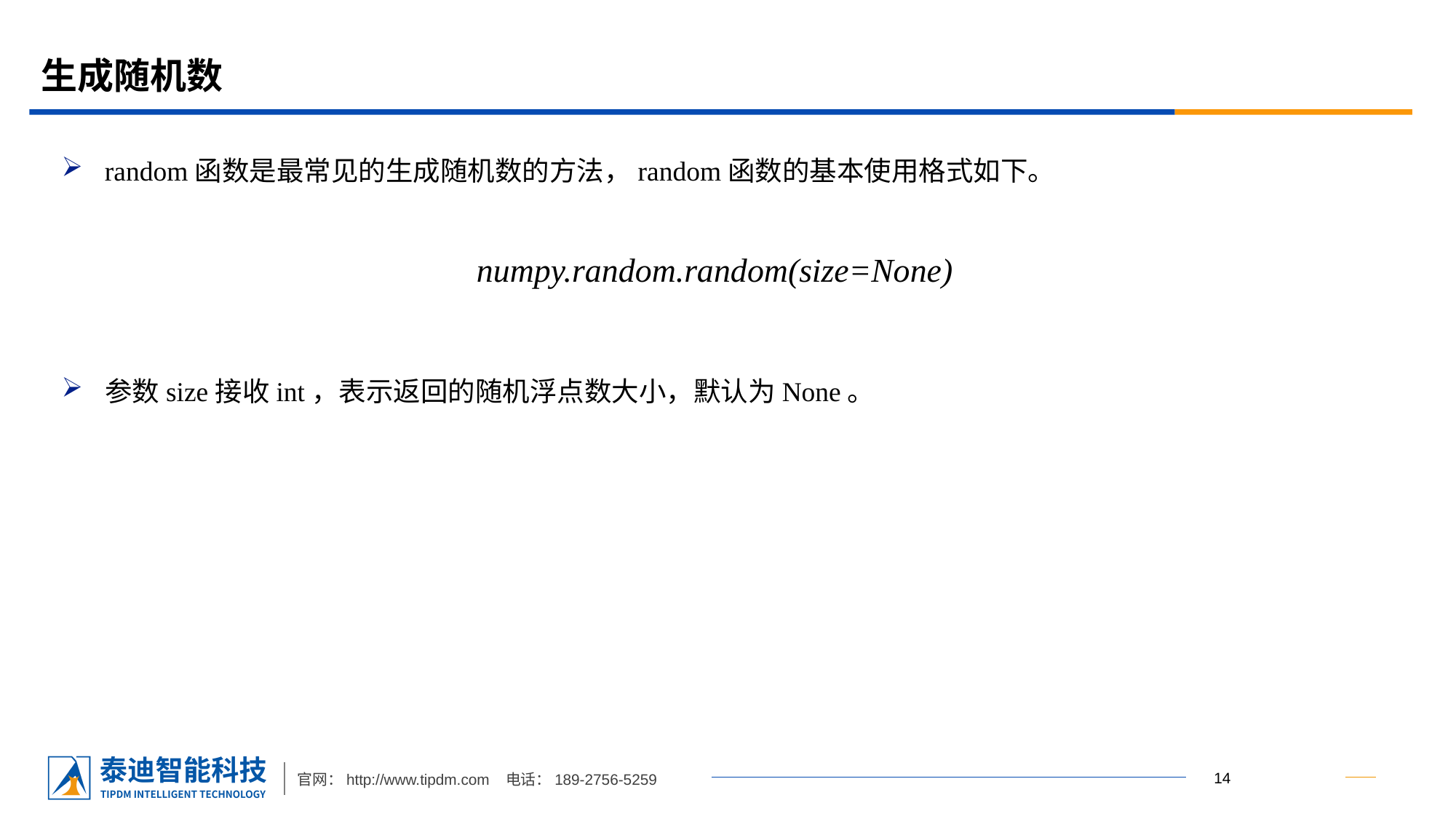

# 生成随机数
random函数是最常见的生成随机数的方法，random函数的基本使用格式如下。

参数size接收int，表示返回的随机浮点数大小，默认为None。

numpy.random.random(size=None)